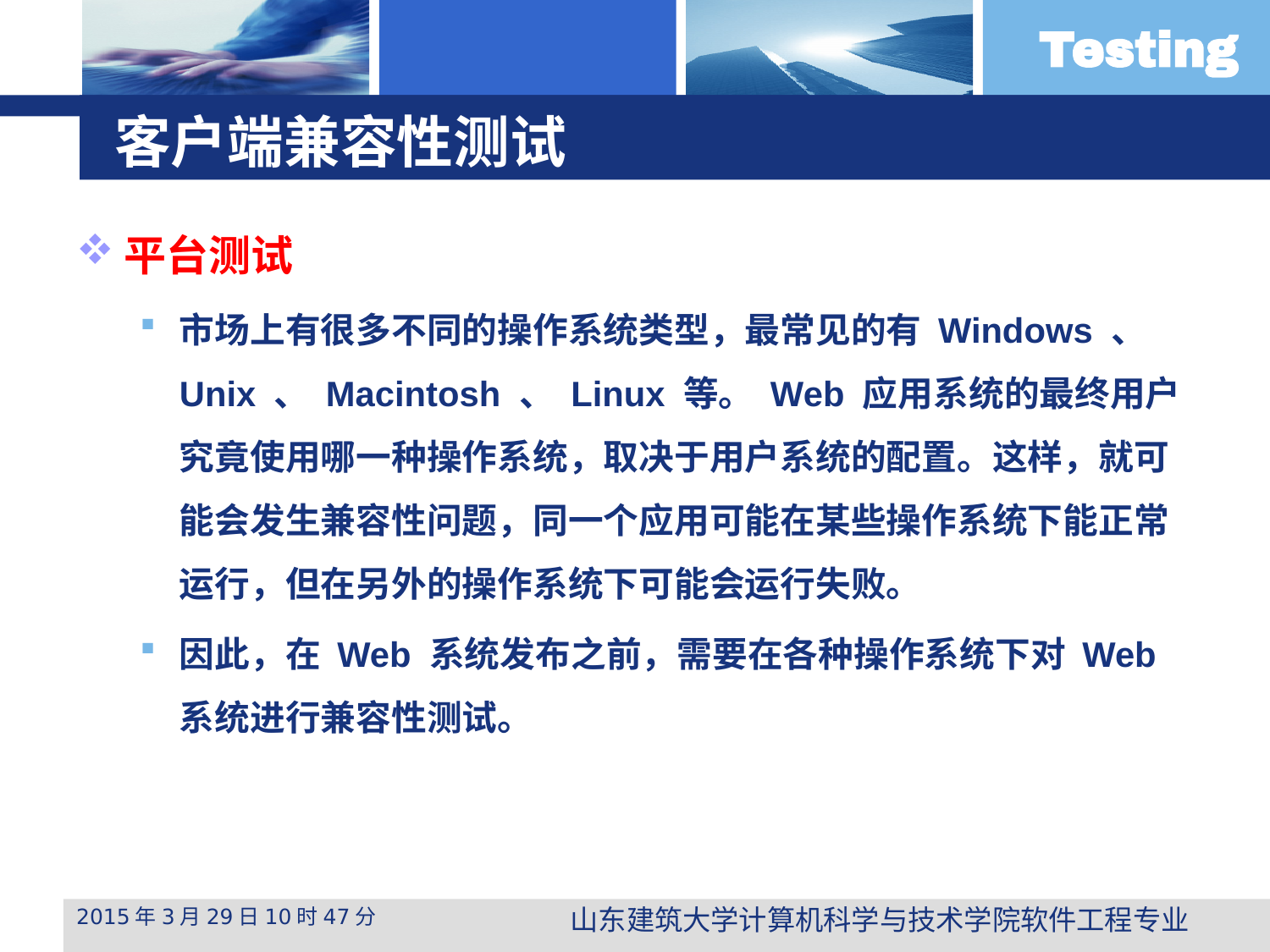

# 客户端兼容性测试
平台测试
市场上有很多不同的操作系统类型，最常见的有 Windows 、 Unix 、 Macintosh 、 Linux 等。 Web 应用系统的最终用户究竟使用哪一种操作系统，取决于用户系统的配置。这样，就可能会发生兼容性问题，同一个应用可能在某些操作系统下能正常运行，但在另外的操作系统下可能会运行失败。
因此，在 Web 系统发布之前，需要在各种操作系统下对 Web 系统进行兼容性测试。
山东建筑大学计算机科学与技术学院软件工程专业
2015年3月29日10时47分